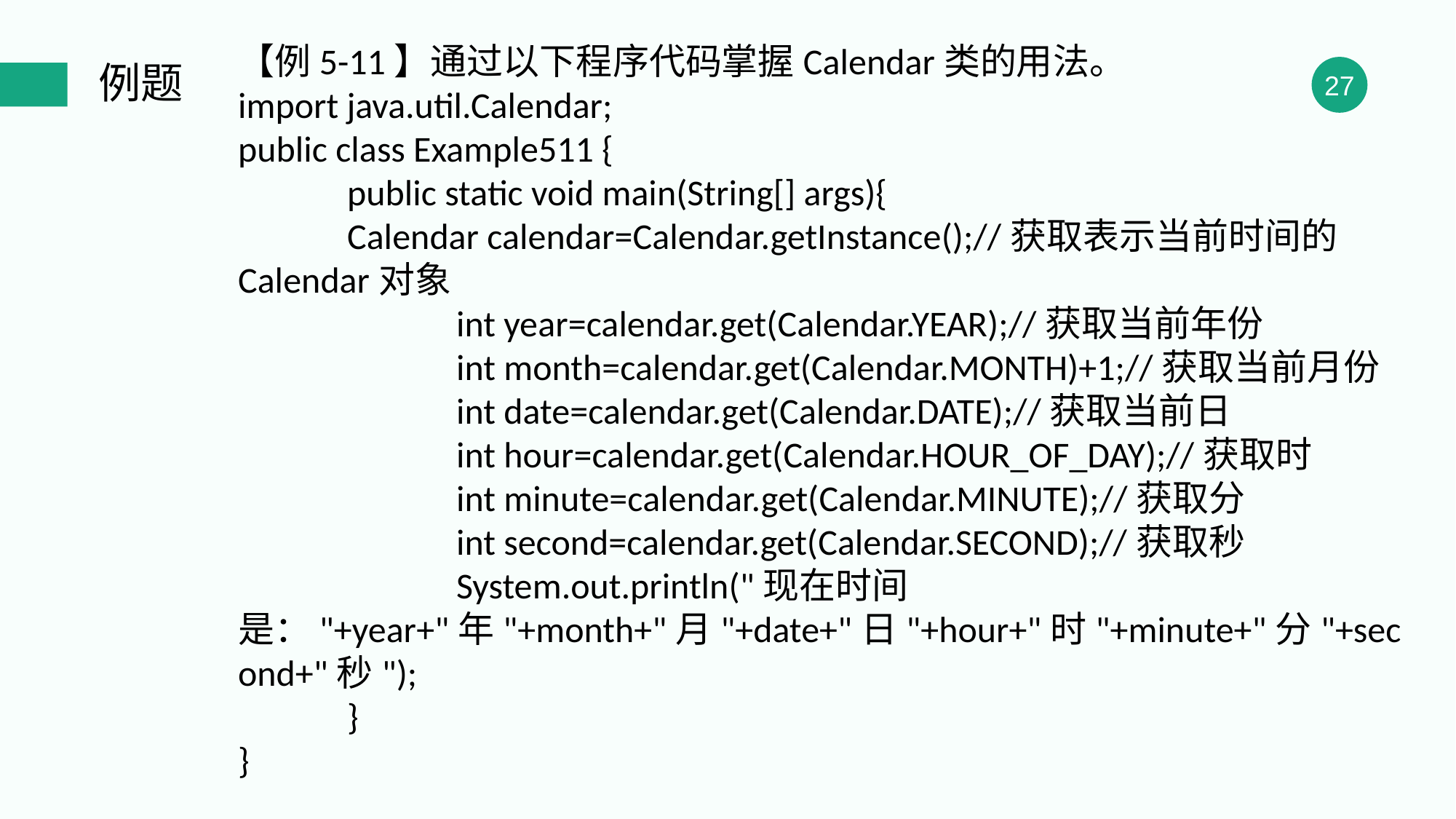

【例5-11】通过以下程序代码掌握Calendar类的用法。
import java.util.Calendar;
public class Example511 {
	public static void main(String[] args){
	Calendar calendar=Calendar.getInstance();//获取表示当前时间的Calendar对象
		int year=calendar.get(Calendar.YEAR);//获取当前年份
		int month=calendar.get(Calendar.MONTH)+1;//获取当前月份
		int date=calendar.get(Calendar.DATE);//获取当前日
		int hour=calendar.get(Calendar.HOUR_OF_DAY);//获取时
		int minute=calendar.get(Calendar.MINUTE);//获取分
		int second=calendar.get(Calendar.SECOND);//获取秒
		System.out.println("现在时间是："+year+"年"+month+"月"+date+"日"+hour+"时"+minute+"分"+second+"秒");
	}
}
例题